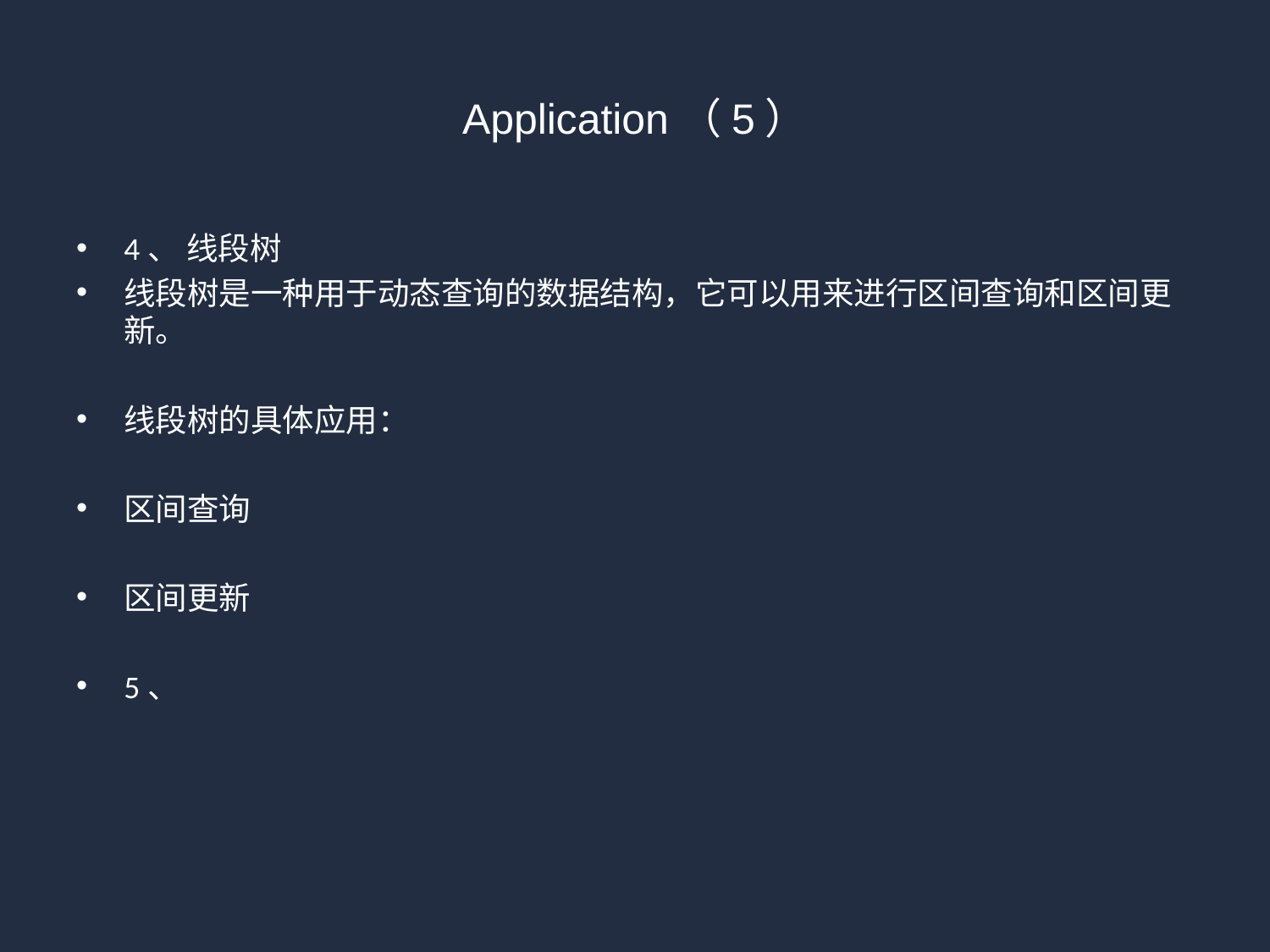

# Application（5）
4、 线段树
线段树是一种用于动态查询的数据结构，它可以用来进行区间查询和区间更新。

线段树的具体应用：

区间查询

区间更新

5、